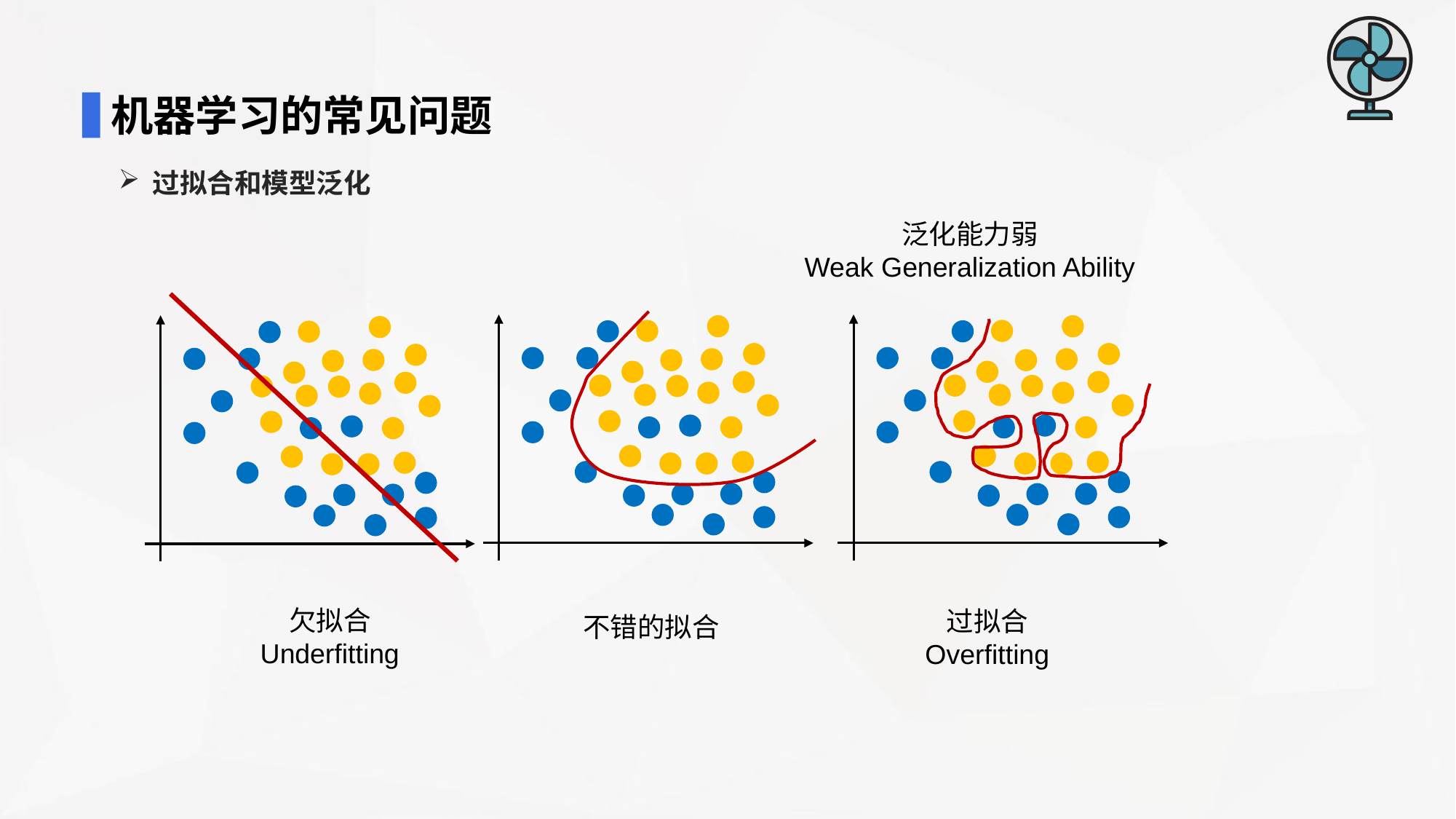

机器学习的常见问题
过拟合和模型泛化
泛化能力弱
Weak Generalization Ability

欠拟合
Underfitting

不错的拟合

过拟合
Overfitting